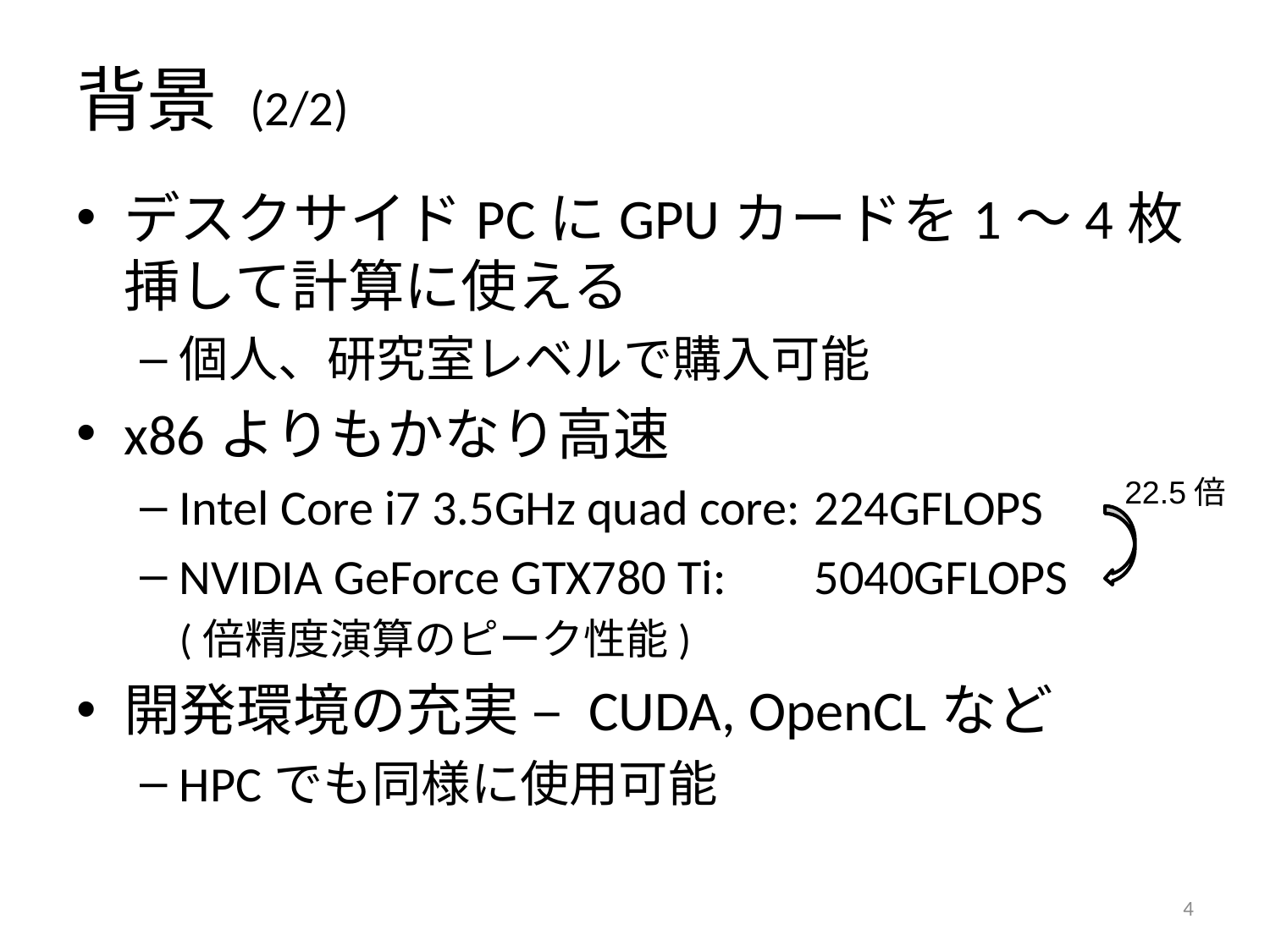

# 背景 (2/2)
デスクサイドPCにGPUカードを1～4枚挿して計算に使える
個人、研究室レベルで購入可能
x86よりもかなり高速
Intel Core i7 3.5GHz quad core:	224GFLOPS
NVIDIA GeForce GTX780 Ti:	5040GFLOPS
	(倍精度演算のピーク性能)
開発環境の充実 – CUDA, OpenCLなど
HPCでも同様に使用可能

22.5倍

4